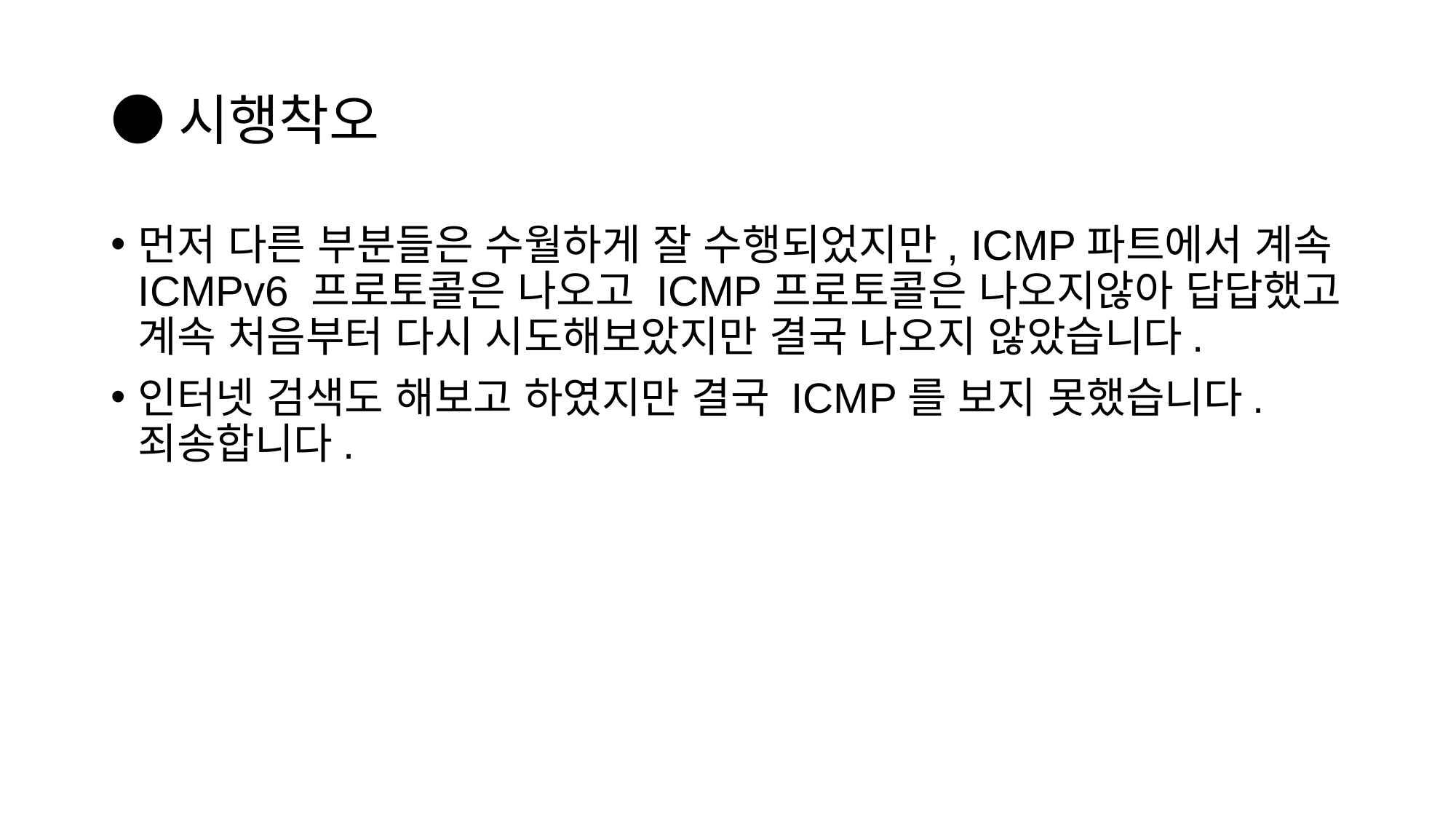

# ●시행착오
먼저 다른 부분들은 수월하게 잘 수행되었지만, ICMP파트에서 계속 ICMPv6 프로토콜은 나오고 ICMP프로토콜은 나오지않아 답답했고 계속 처음부터 다시 시도해보았지만 결국 나오지 않았습니다.
인터넷 검색도 해보고 하였지만 결국 ICMP를 보지 못했습니다.죄송합니다.